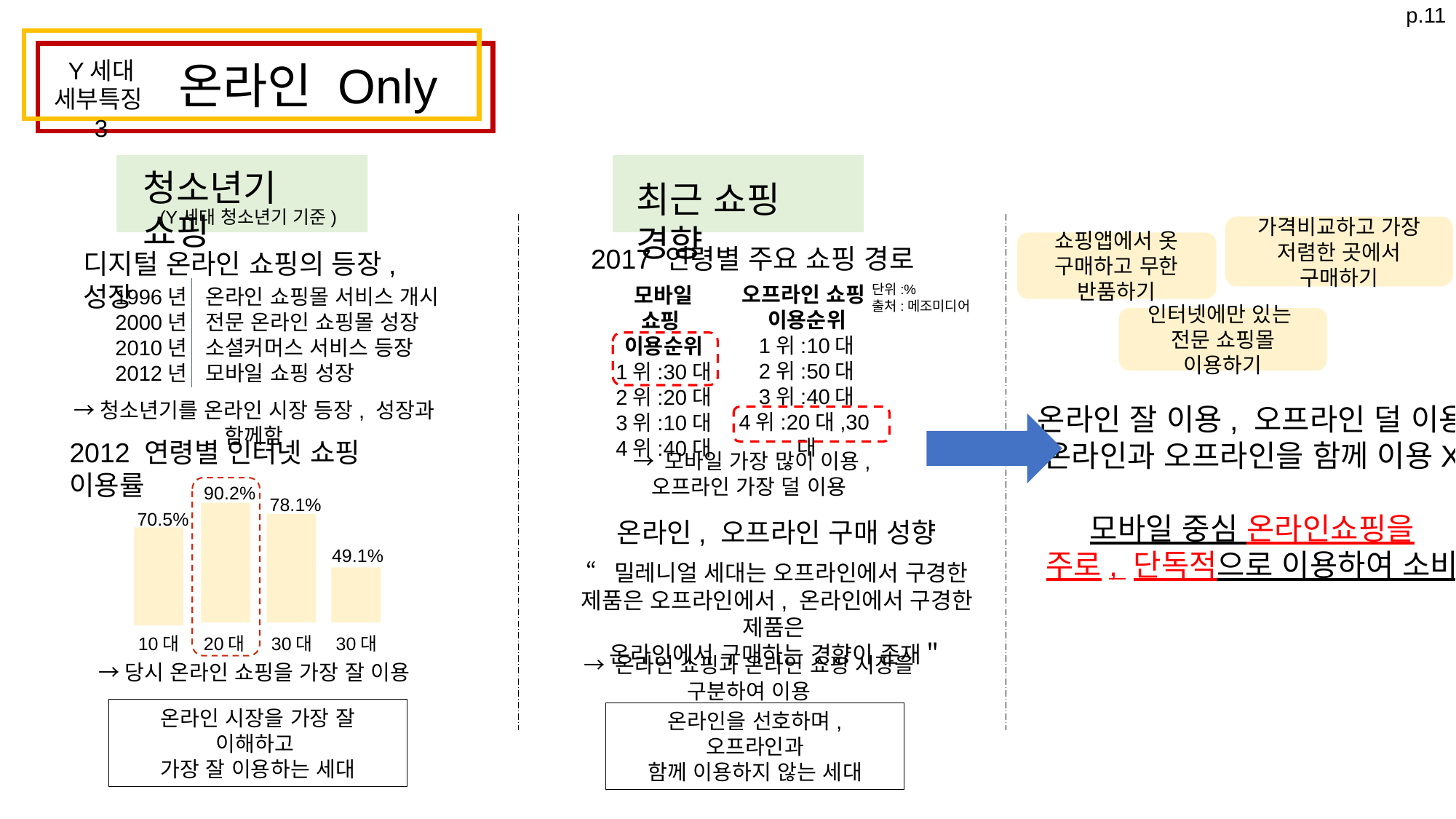

Y세대 기본 정보
Y세대 기본 정보
Y세대
세부특징3
      온라인 Only

청소년기 쇼핑
최근 쇼핑 경향
(Y세대 청소년기 기준)
가격비교하고 가장
저렴한 곳에서 구매하기
쇼핑앱에서 옷 구매하고 무한 반품하기
2017 연령별 주요 쇼핑 경로
디지털 온라인 쇼핑의 등장, 성장

단위:%
출처:메조미디어
오프라인 쇼핑
이용순위
1위:10대
2위:50대
3위:40대
4위:20대,30대
모바일 쇼핑
이용순위
1위:30대
2위:20대
3위:10대
4위:40대
1996년   온라인 쇼핑몰 서비스 개시
2000년   전문 온라인 쇼핑몰 성장
2010년   소셜커머스 서비스 등장
2012년   모바일 쇼핑 성장
인터넷에만 있는
전문 쇼핑몰 이용하기

세대
1981-1996
→청소년기를 온라인 시장 등장, 성장과 함께함
온라인 잘 이용, 오프라인 덜 이용
온라인과 오프라인을 함께 이용X

모바일 중심 온라인쇼핑을
주로, 단독적으로 이용하여 소비

2012 연령별 인터넷 쇼핑 이용률
→ 모바일 가장 많이 이용,
오프라인 가장 덜 이용
90.2%

78.1%
70.5%

온라인, 오프라인 구매 성향

49.1%
“밀레니얼 세대는 오프라인에서 구경한 제품은 오프라인에서, 온라인에서 구경한 제품은
온라인에서 구매하는 경향이 존재＂

10대
20대
30대
30대
→ 온라인 쇼핑과 온라인 쇼핑 시장을
구분하여 이용
→당시 온라인 쇼핑을 가장 잘 이용
온라인 시장을 가장 잘 이해하고
가장 잘 이용하는 세대
온라인을 선호하며, 오프라인과
함께 이용하지 않는 세대